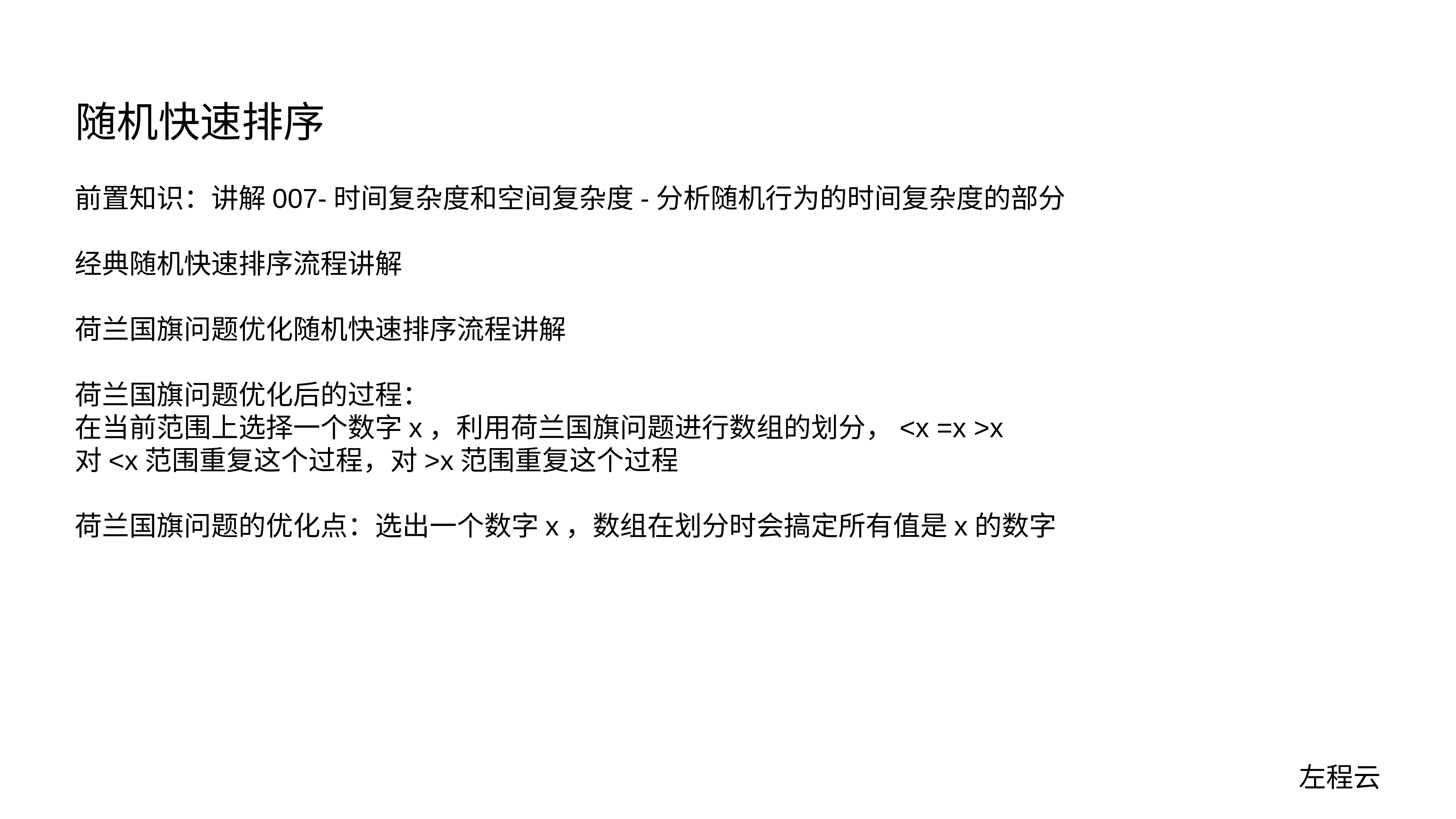

# 随机快速排序
前置知识：讲解007-时间复杂度和空间复杂度-分析随机行为的时间复杂度的部分

经典随机快速排序流程讲解

荷兰国旗问题优化随机快速排序流程讲解

荷兰国旗问题优化后的过程：
在当前范围上选择一个数字x，利用荷兰国旗问题进行数组的划分，<x =x >x
对<x范围重复这个过程，对>x范围重复这个过程

荷兰国旗问题的优化点：选出一个数字x，数组在划分时会搞定所有值是x的数字
左程云